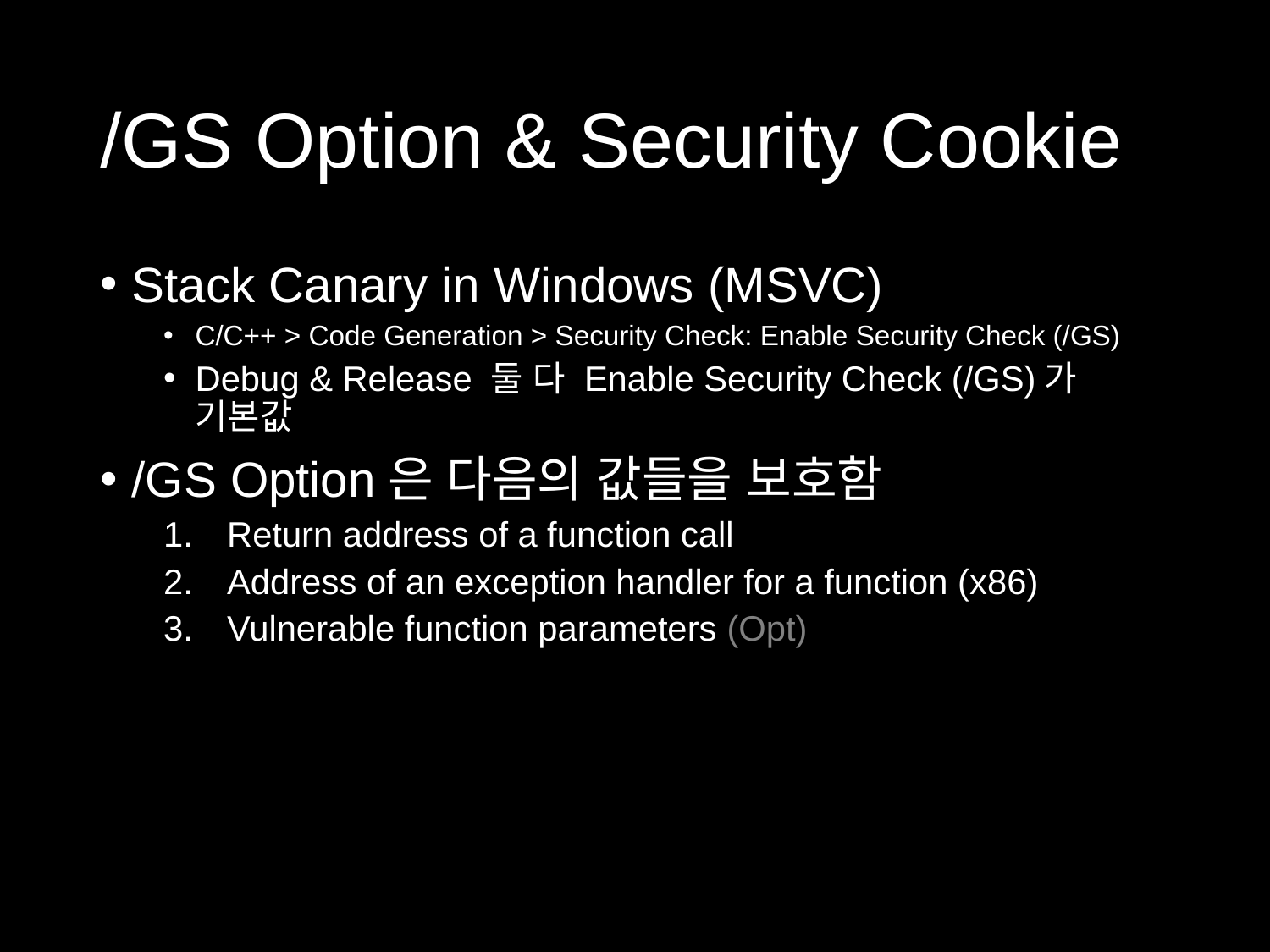

# /GS Option & Security Cookie
Stack Canary in Windows (MSVC)
C/C++ > Code Generation > Security Check: Enable Security Check (/GS)
Debug & Release 둘 다 Enable Security Check (/GS)가 기본값
/GS Option은 다음의 값들을 보호함
Return address of a function call
Address of an exception handler for a function (x86)
Vulnerable function parameters (Opt)